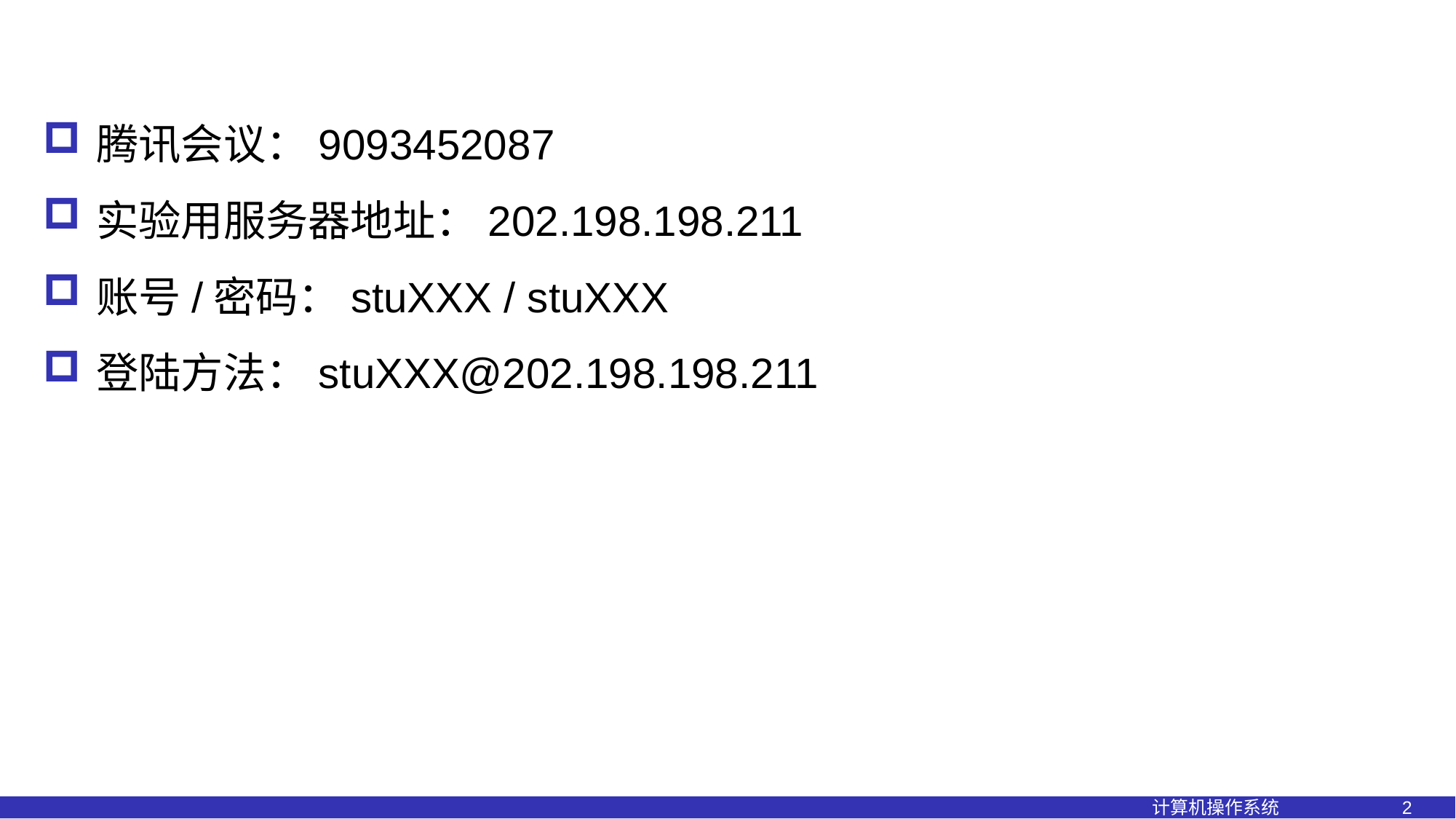

#
腾讯会议：9093452087
实验用服务器地址：202.198.198.211
账号/密码：stuXXX / stuXXX
登陆方法：stuXXX@202.198.198.211
计算机操作系统                     2